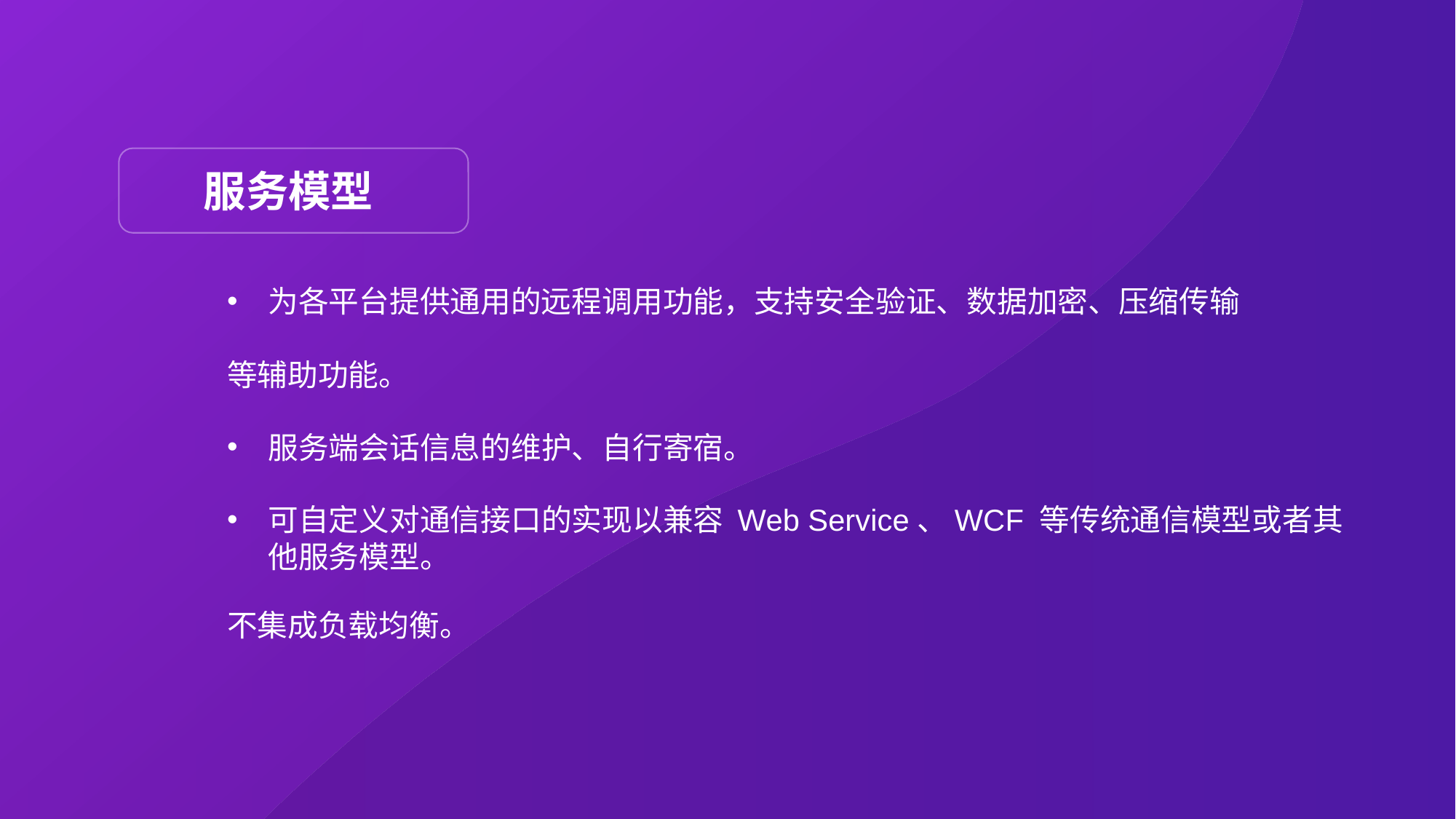

服务模型
为各平台提供通用的远程调用功能，支持安全验证、数据加密、压缩传输

等辅助功能。

服务端会话信息的维护、自行寄宿。

可自定义对通信接口的实现以兼容 Web Service、WCF 等传统通信模型或者其他服务模型。
不集成负载均衡。